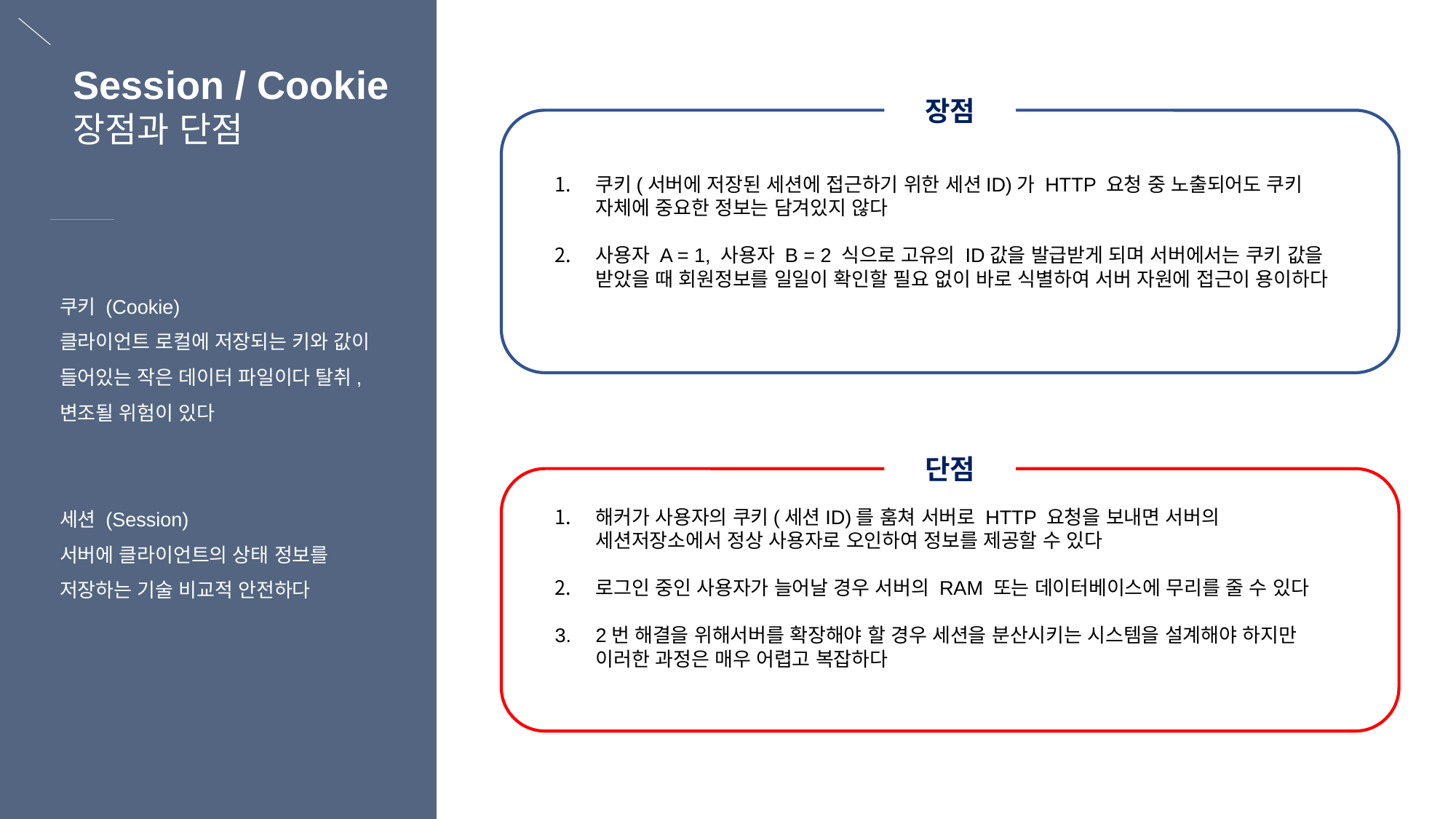

Session / Cookie 장점과 단점
장점

쿠키(서버에 저장된 세션에 접근하기 위한 세션ID)가 HTTP 요청 중 노출되어도 쿠키 자체에 중요한 정보는 담겨있지 않다

사용자 A = 1, 사용자 B = 2 식으로 고유의 ID값을 발급받게 되며 서버에서는 쿠키 값을 받았을 때 회원정보를 일일이 확인할 필요 없이 바로 식별하여 서버 자원에 접근이 용이하다
쿠키 (Cookie)
클라이언트 로컬에 저장되는 키와 값이 들어있는 작은 데이터 파일이다 탈취, 변조될 위험이 있다

세션 (Session)
서버에 클라이언트의 상태 정보를 저장하는 기술 비교적 안전하다
단점

해커가 사용자의 쿠키(세션ID)를 훔쳐 서버로 HTTP 요청을 보내면 서버의 세션저장소에서 정상 사용자로 오인하여 정보를 제공할 수 있다

로그인 중인 사용자가 늘어날 경우 서버의 RAM 또는 데이터베이스에 무리를 줄 수 있다

2번 해결을 위해서버를 확장해야 할 경우 세션을 분산시키는 시스템을 설계해야 하지만 이러한 과정은 매우 어렵고 복잡하다